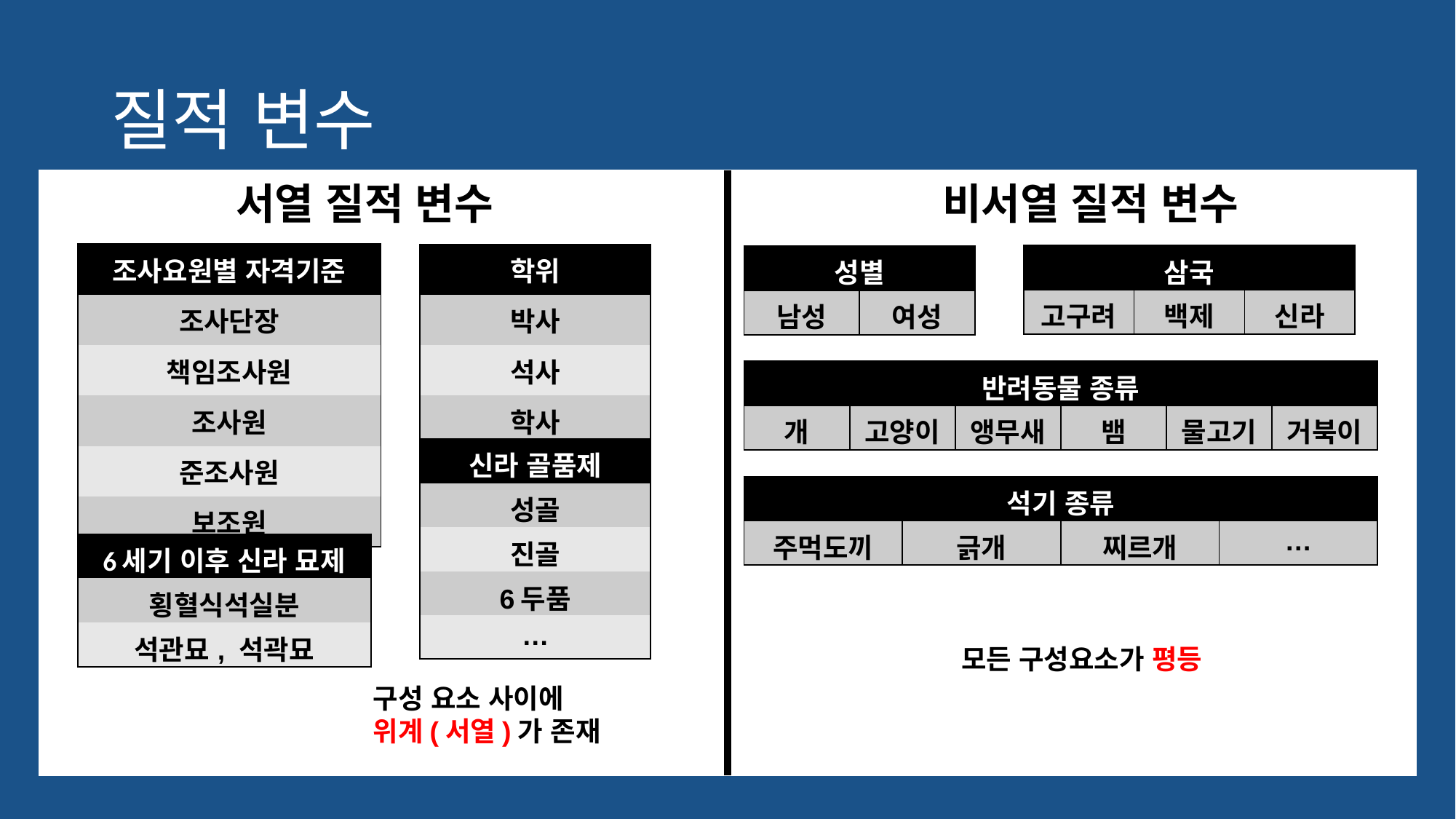

# 질적 변수

서열 질적 변수
비서열 질적 변수
| 조사요원별 자격기준 |
| --- |
| 조사단장 |
| 책임조사원 |
| 조사원 |
| 준조사원 |
| 보조원 |
| 학위 |
| --- |
| 박사 |
| 석사 |
| 학사 |
| 삼국 |  |  |
| --- | --- | --- |
| 고구려 | 백제 | 신라 |
| 성별 |  |
| --- | --- |
| 남성 | 여성 |
| 반려동물 종류 |  |  |  |  |  |
| --- | --- | --- | --- | --- | --- |
| 개 | 고양이 | 앵무새 | 뱀 | 물고기 | 거북이 |
| 신라 골품제 |
| --- |
| 성골 |
| 진골 |
| 6두품 |
| … |
| 석기 종류 |  |  |  |
| --- | --- | --- | --- |
| 주먹도끼 | 긁개 | 찌르개 | … |
| 6세기 이후 신라 묘제 |
| --- |
| 횡혈식석실분 |
| 석관묘, 석곽묘 |
모든 구성요소가 평등
구성 요소 사이에
위계(서열)가 존재